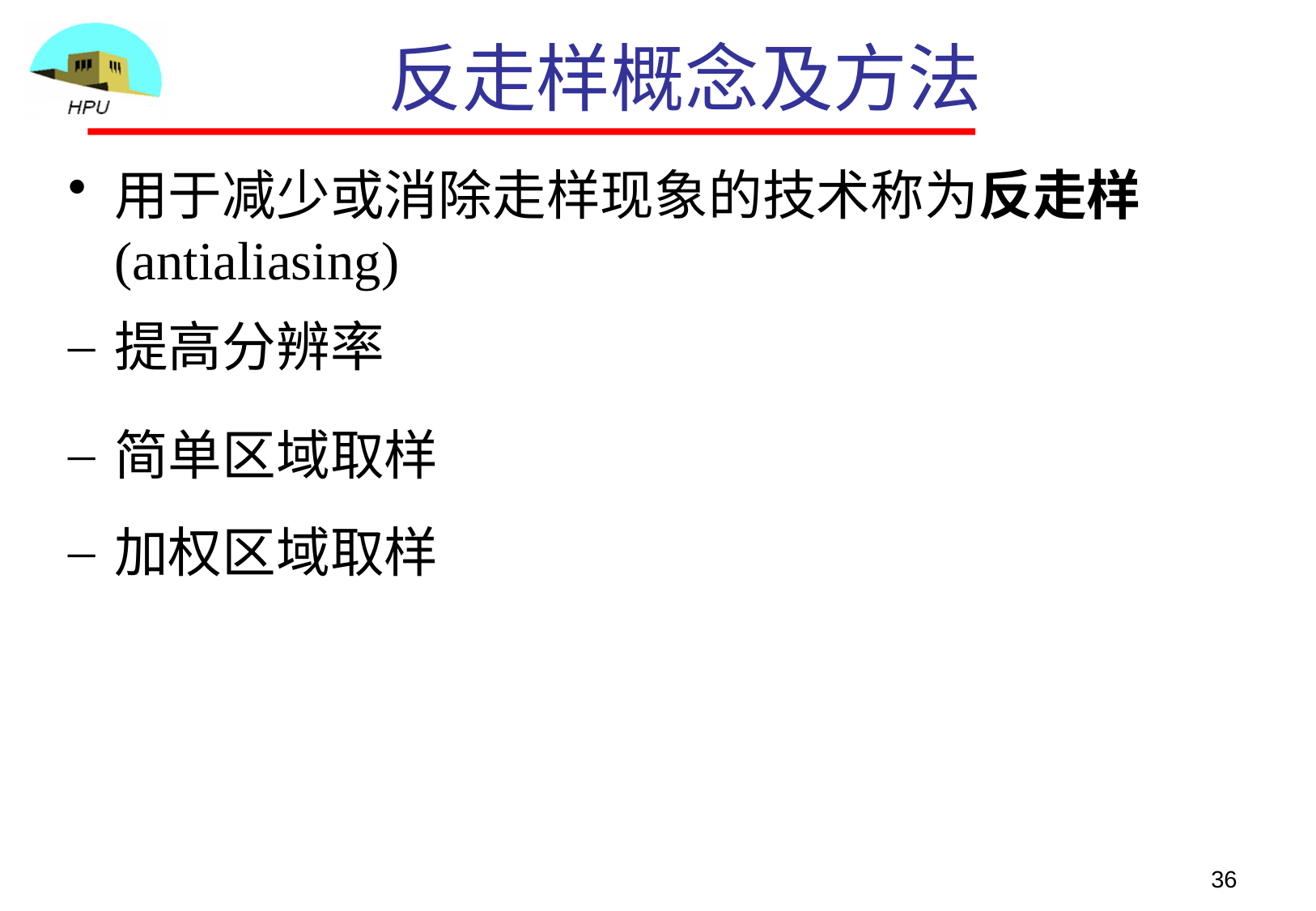

# 反走样概念及方法
用于减少或消除走样现象的技术称为反走样(antialiasing)
提高分辨率
简单区域取样
加权区域取样

36